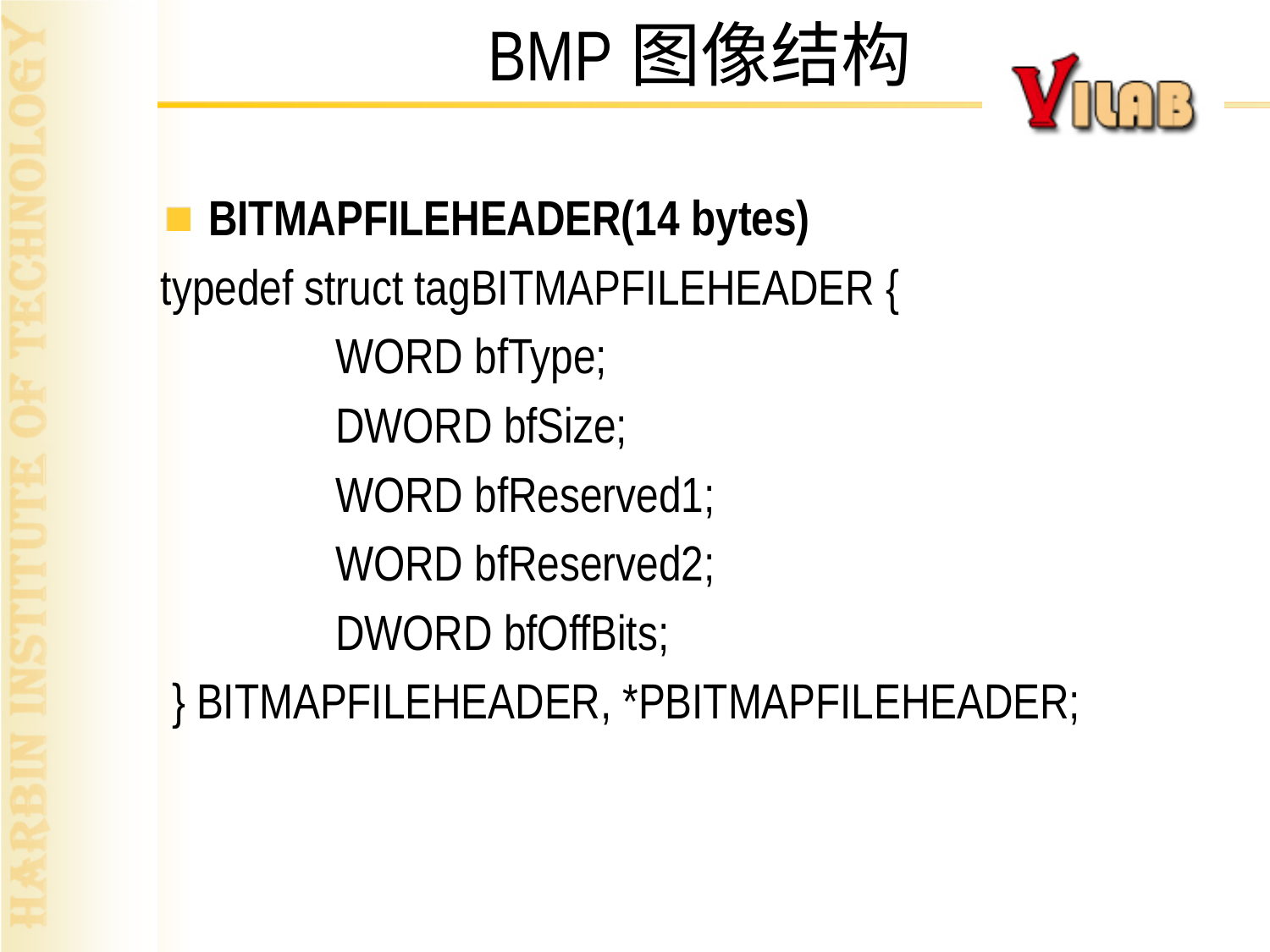

BMP图像结构
BITMAPFILEHEADER(14 bytes)
typedef struct tagBITMAPFILEHEADER {
		WORD bfType;
	 	DWORD bfSize;
		WORD bfReserved1;
		WORD bfReserved2;
		DWORD bfOffBits;
 } BITMAPFILEHEADER, *PBITMAPFILEHEADER;